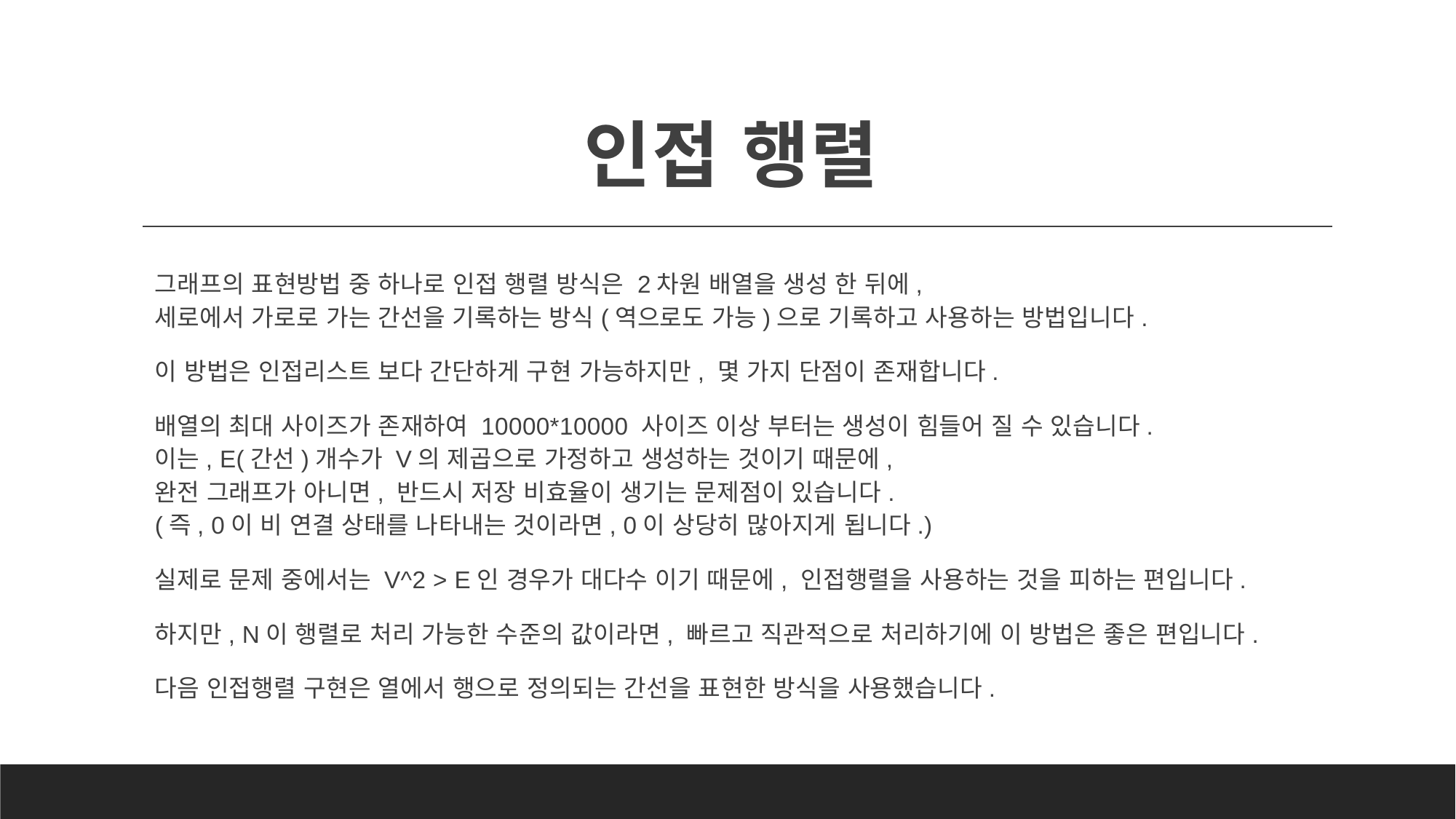

# 인접 행렬
그래프의 표현방법 중 하나로 인접 행렬 방식은 2차원 배열을 생성 한 뒤에,
세로에서 가로로 가는 간선을 기록하는 방식(역으로도 가능)으로 기록하고 사용하는 방법입니다.
이 방법은 인접리스트 보다 간단하게 구현 가능하지만, 몇 가지 단점이 존재합니다.
배열의 최대 사이즈가 존재하여 10000*10000 사이즈 이상 부터는 생성이 힘들어 질 수 있습니다.
이는, E(간선)개수가 V의 제곱으로 가정하고 생성하는 것이기 때문에,
완전 그래프가 아니면, 반드시 저장 비효율이 생기는 문제점이 있습니다.
(즉, 0이 비 연결 상태를 나타내는 것이라면, 0이 상당히 많아지게 됩니다.)
실제로 문제 중에서는 V^2 > E인 경우가 대다수 이기 때문에, 인접행렬을 사용하는 것을 피하는 편입니다.
하지만, N이 행렬로 처리 가능한 수준의 값이라면, 빠르고 직관적으로 처리하기에 이 방법은 좋은 편입니다.
다음 인접행렬 구현은 열에서 행으로 정의되는 간선을 표현한 방식을 사용했습니다.